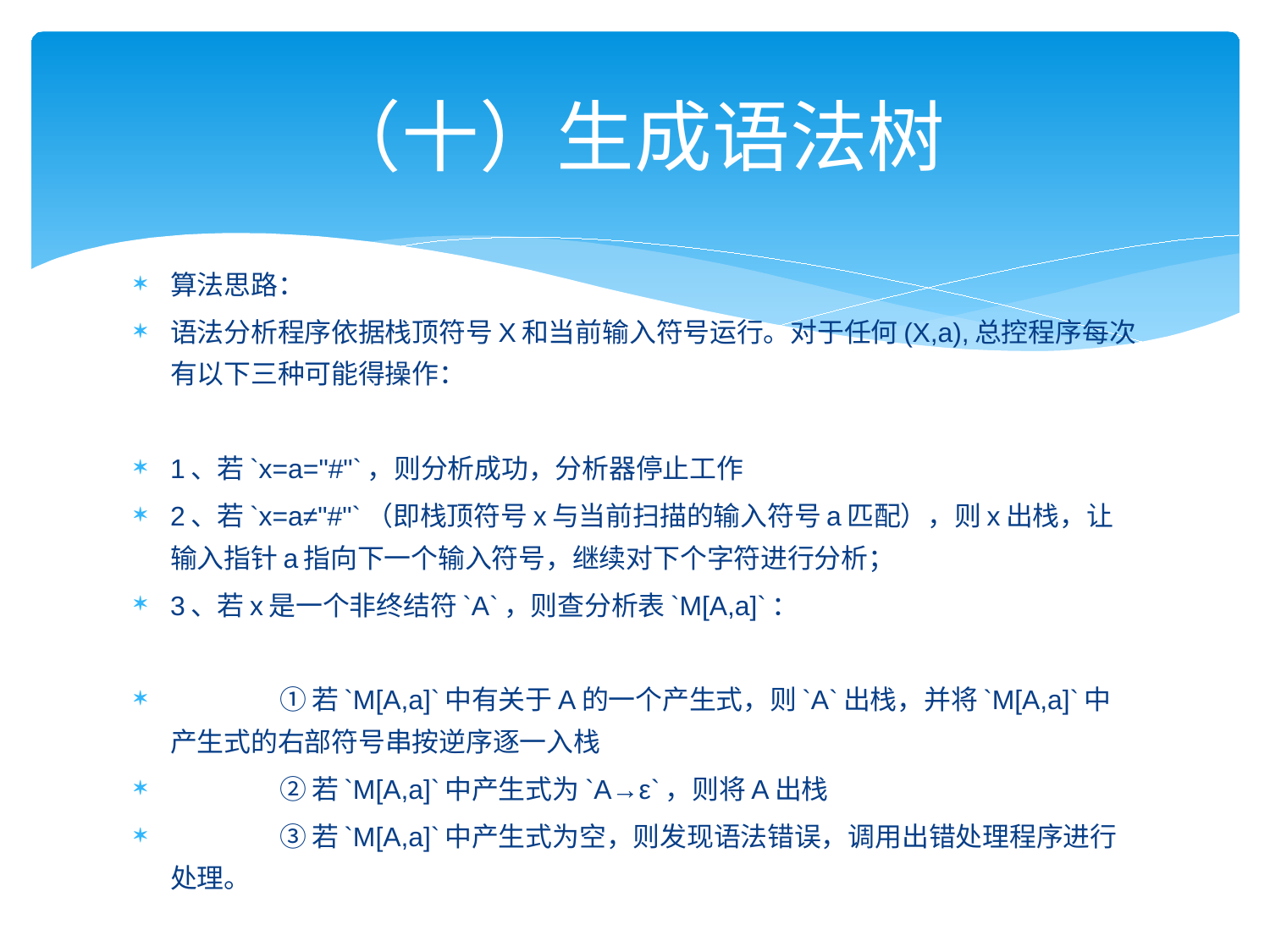

# （十）生成语法树
算法思路：
语法分析程序依据栈顶符号X和当前输入符号运行。对于任何(X,a),总控程序每次有以下三种可能得操作：

1、若`x=a="#"`，则分析成功，分析器停止工作
2、若`x=a≠"#"`（即栈顶符号x与当前扫描的输入符号a匹配），则x出栈，让输入指针a指向下一个输入符号，继续对下个字符进行分析；
3、若x是一个非终结符`A`，则查分析表`M[A,a]`：

	①若`M[A,a]`中有关于A的一个产生式，则`A`出栈，并将`M[A,a]`中产生式的右部符号串按逆序逐一入栈
	②若`M[A,a]`中产生式为`A→ε`，则将A出栈
	③若`M[A,a]`中产生式为空，则发现语法错误，调用出错处理程序进行处理。